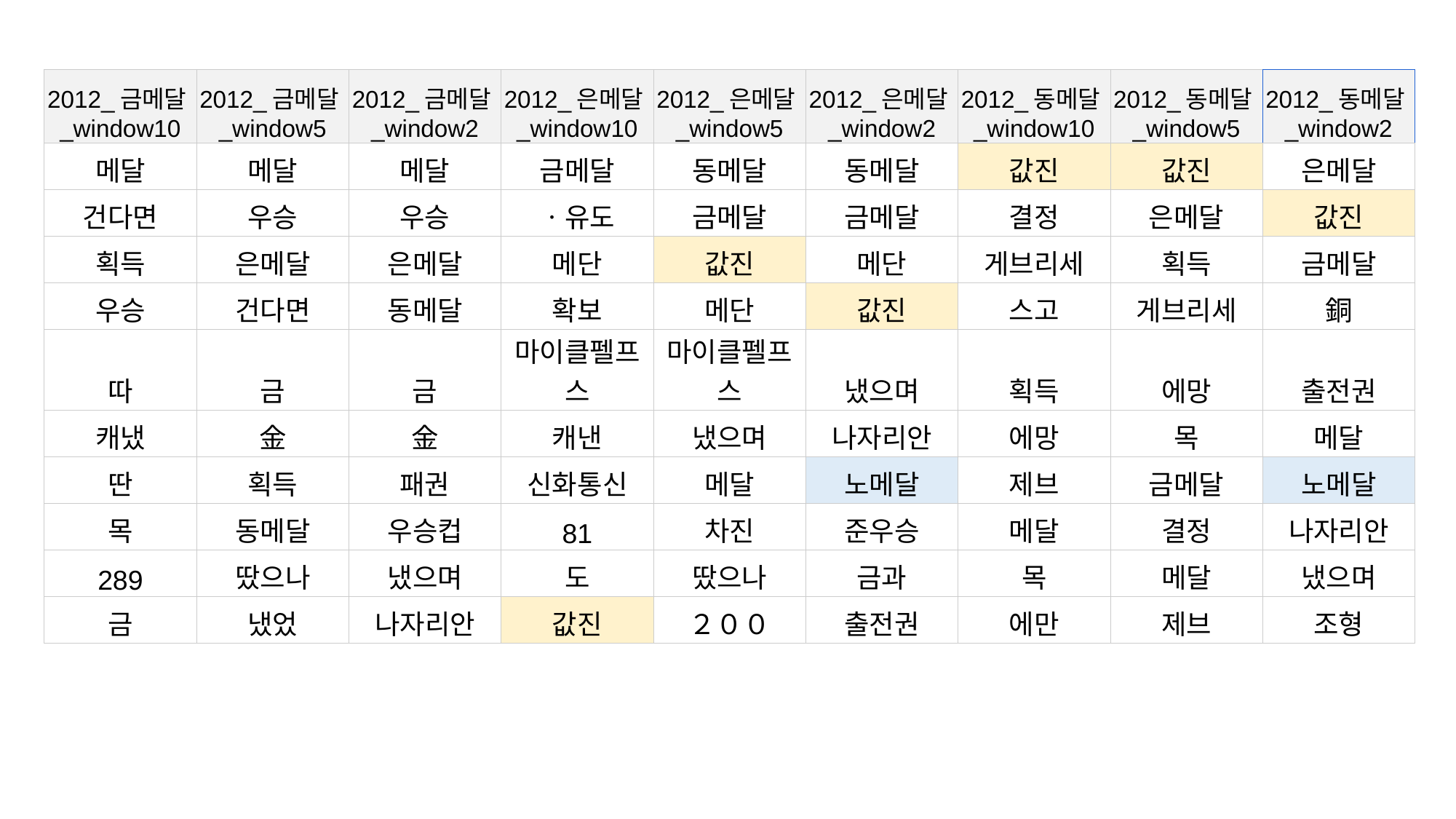

| 2012\_금메달\_window10 | 2012\_금메달\_window5 | 2012\_금메달\_window2 | 2012\_은메달\_window10 | 2012\_은메달\_window5 | 2012\_은메달\_window2 | 2012\_동메달\_window10 | 2012\_동메달\_window5 | 2012\_동메달\_window2 |
| --- | --- | --- | --- | --- | --- | --- | --- | --- |
| 메달 | 메달 | 메달 | 금메달 | 동메달 | 동메달 | 값진 | 값진 | 은메달 |
| 건다면 | 우승 | 우승 | ㆍ유도 | 금메달 | 금메달 | 결정 | 은메달 | 값진 |
| 획득 | 은메달 | 은메달 | 메단 | 값진 | 메단 | 게브리세 | 획득 | 금메달 |
| 우승 | 건다면 | 동메달 | 확보 | 메단 | 값진 | 스고 | 게브리세 | 銅 |
| 따 | 금 | 금 | 마이클펠프스 | 마이클펠프스 | 냈으며 | 획득 | 에망 | 출전권 |
| 캐냈 | 金 | 金 | 캐낸 | 냈으며 | 나자리안 | 에망 | 목 | 메달 |
| 딴 | 획득 | 패권 | 신화통신 | 메달 | 노메달 | 제브 | 금메달 | 노메달 |
| 목 | 동메달 | 우승컵 | 81 | 차진 | 준우승 | 메달 | 결정 | 나자리안 |
| 289 | 땄으나 | 냈으며 | 도 | 땄으나 | 금과 | 목 | 메달 | 냈으며 |
| 금 | 냈었 | 나자리안 | 값진 | ２００ | 출전권 | 에만 | 제브 | 조형 |